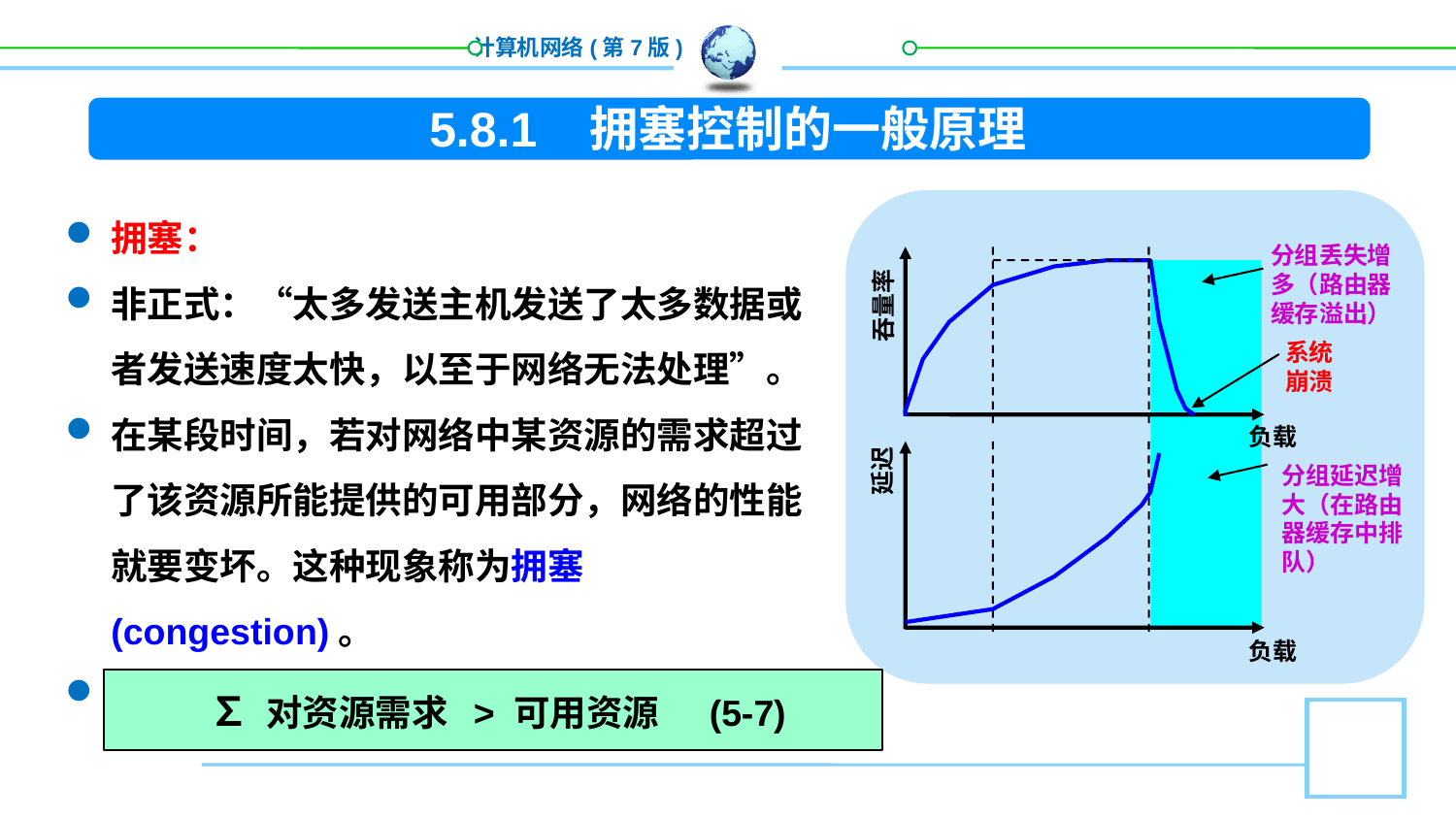

5.8.1   拥塞控制的一般原理

拥塞：
非正式：“太多发送主机发送了太多数据或者发送速度太快，以至于网络无法处理”。
在某段时间，若对网络中某资源的需求超过了该资源所能提供的可用部分，网络的性能就要变坏。这种现象称为拥塞 (congestion)。
最坏结果：系统崩溃。

分组丢失增多（路由器缓存溢出）

吞量率
系统
崩溃

负载

延迟

负载

分组延迟增大（在路由器缓存中排队）

 ∑ 对资源需求  > 可用资源     (5-7)